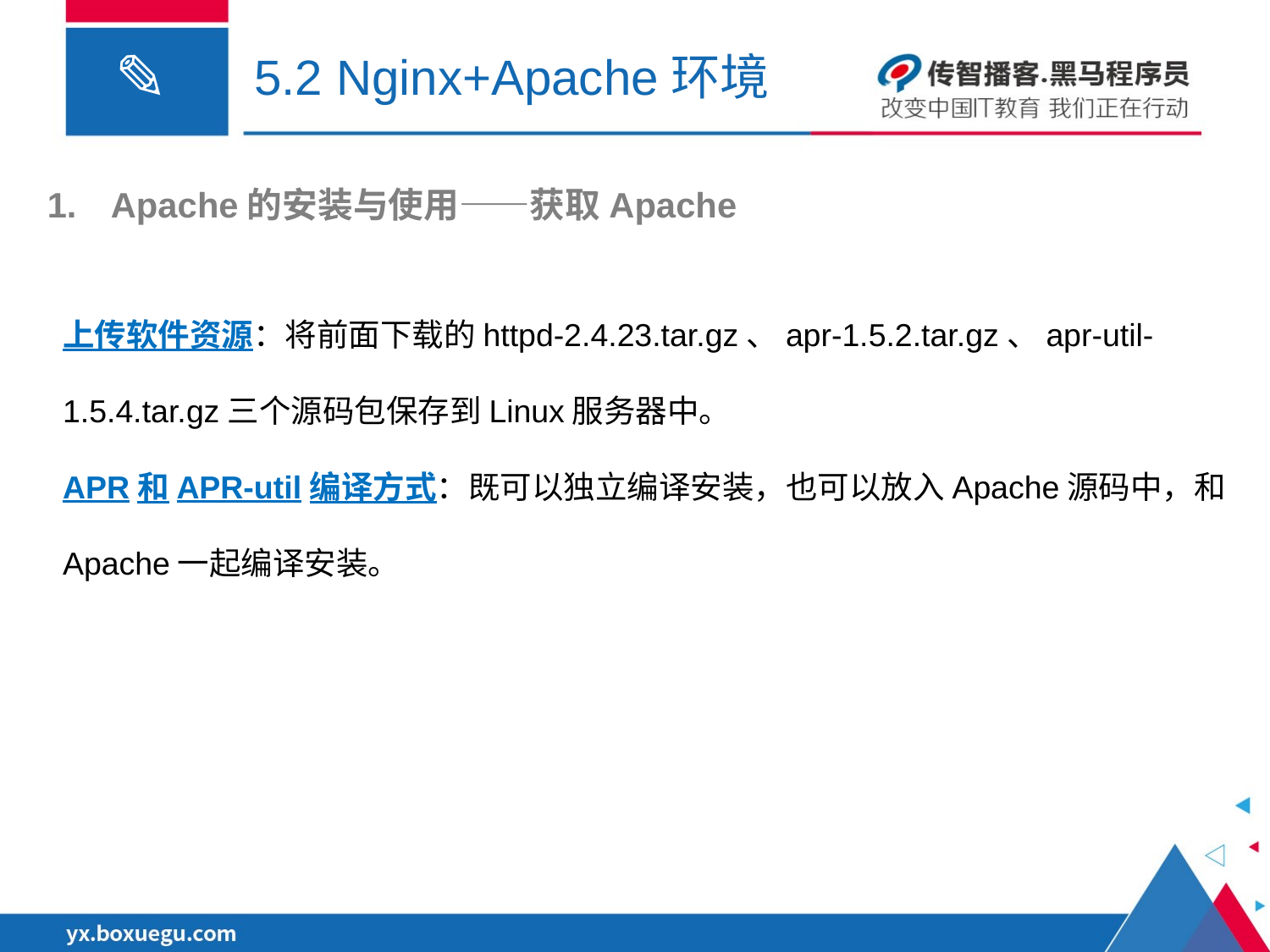

# 5.2 Nginx+Apache环境
Apache的安装与使用——获取Apache
上传软件资源：将前面下载的httpd-2.4.23.tar.gz、apr-1.5.2.tar.gz、apr-util-1.5.4.tar.gz三个源码包保存到Linux服务器中。
APR和APR-util编译方式：既可以独立编译安装，也可以放入Apache源码中，和Apache一起编译安装。